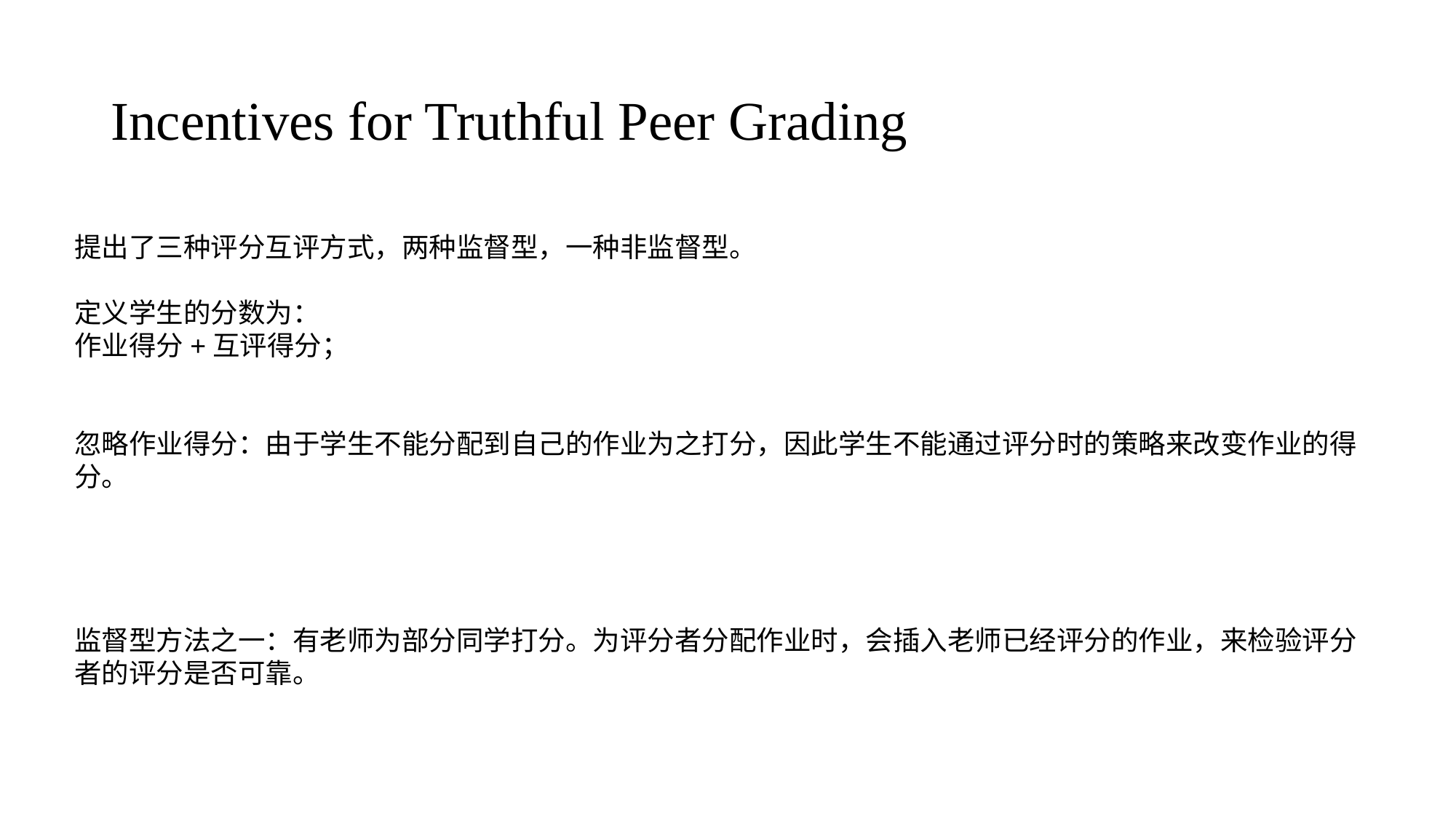

# Incentives for Truthful Peer Grading
提出了三种评分互评方式，两种监督型，一种非监督型。

定义学生的分数为：
作业得分+互评得分；

忽略作业得分：由于学生不能分配到自己的作业为之打分，因此学生不能通过评分时的策略来改变作业的得分。

监督型方法之一：有老师为部分同学打分。为评分者分配作业时，会插入老师已经评分的作业，来检验评分者的评分是否可靠。